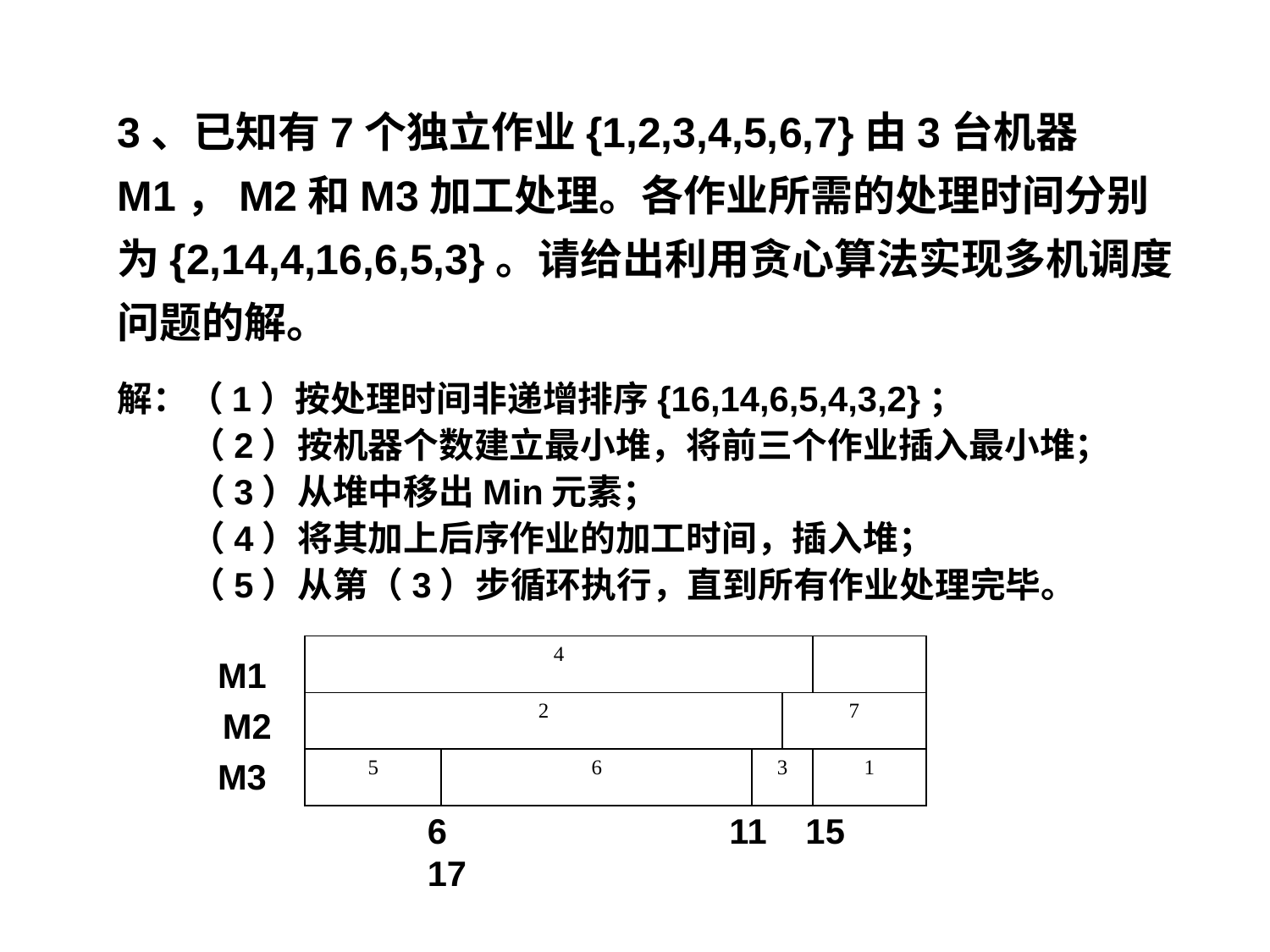

3、已知有7个独立作业{1,2,3,4,5,6,7}由3台机器M1，M2和M3加工处理。各作业所需的处理时间分别为{2,14,4,16,6,5,3}。请给出利用贪心算法实现多机调度问题的解。
解：（1）按处理时间非递增排序{16,14,6,5,4,3,2}；
        （2）按机器个数建立最小堆，将前三个作业插入最小堆；
        （3）从堆中移出Min元素；
        （4）将其加上后序作业的加工时间，插入堆；
        （5）从第（3）步循环执行，直到所有作业处理完毕。
| 4 |  |  |  |  |
| --- | --- | --- | --- | --- |
| 2 |  |  | 7 |  |
| 5 | 6 | 3 |  | 1 |
M1
 M2
 M3
6                             11    15      17